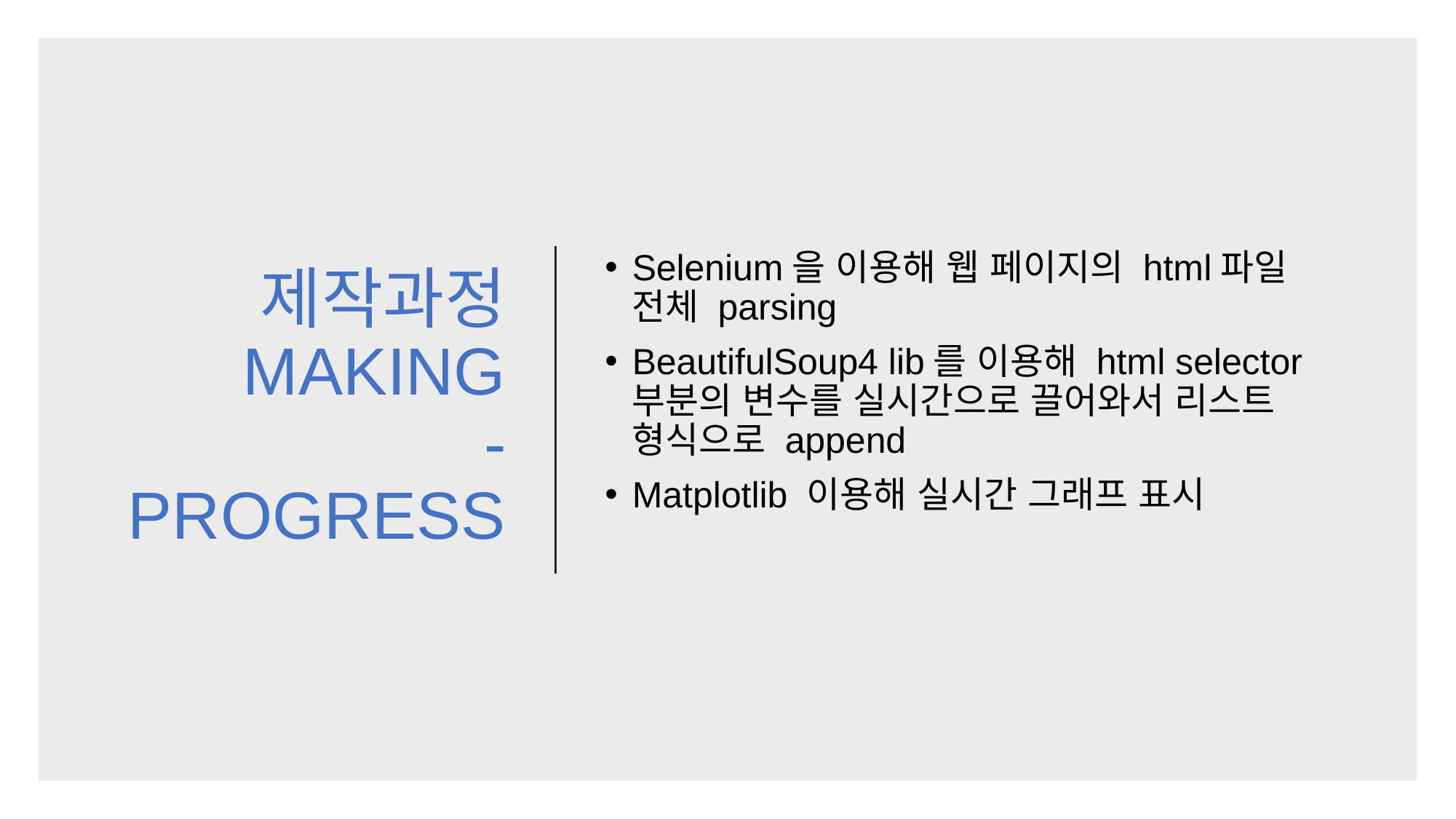

# 제작과정 MAKING -PROGRESS
Selenium을 이용해 웹 페이지의 html파일 전체 parsing
BeautifulSoup4 lib를 이용해 html selector 부분의 변수를 실시간으로 끌어와서 리스트 형식으로 append
Matplotlib 이용해 실시간 그래프 표시